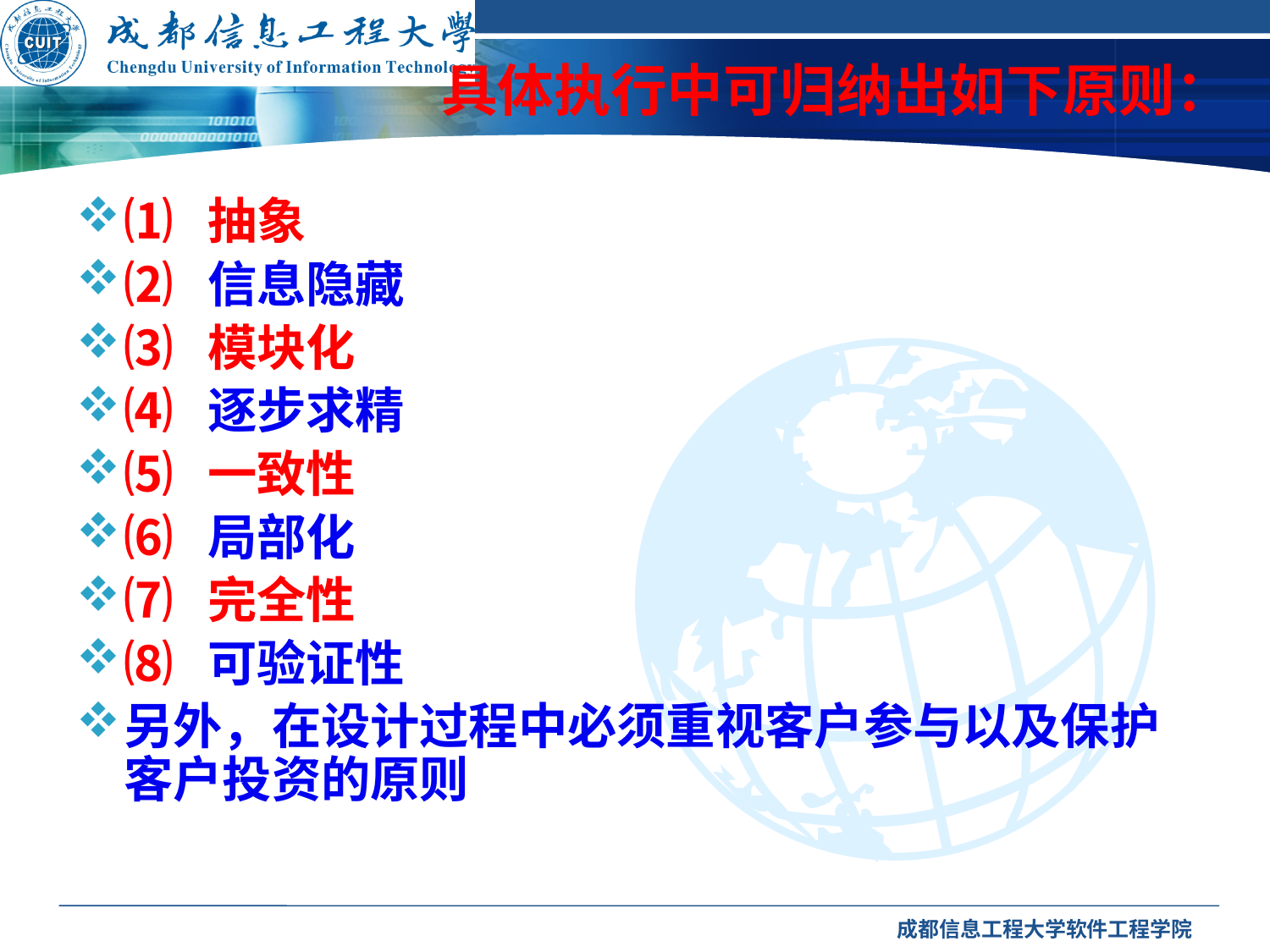

# 具体执行中可归纳出如下原则：
⑴  抽象
⑵  信息隐藏
⑶  模块化
⑷  逐步求精
⑸  一致性
⑹  局部化
⑺  完全性
⑻  可验证性
另外，在设计过程中必须重视客户参与以及保护客户投资的原则